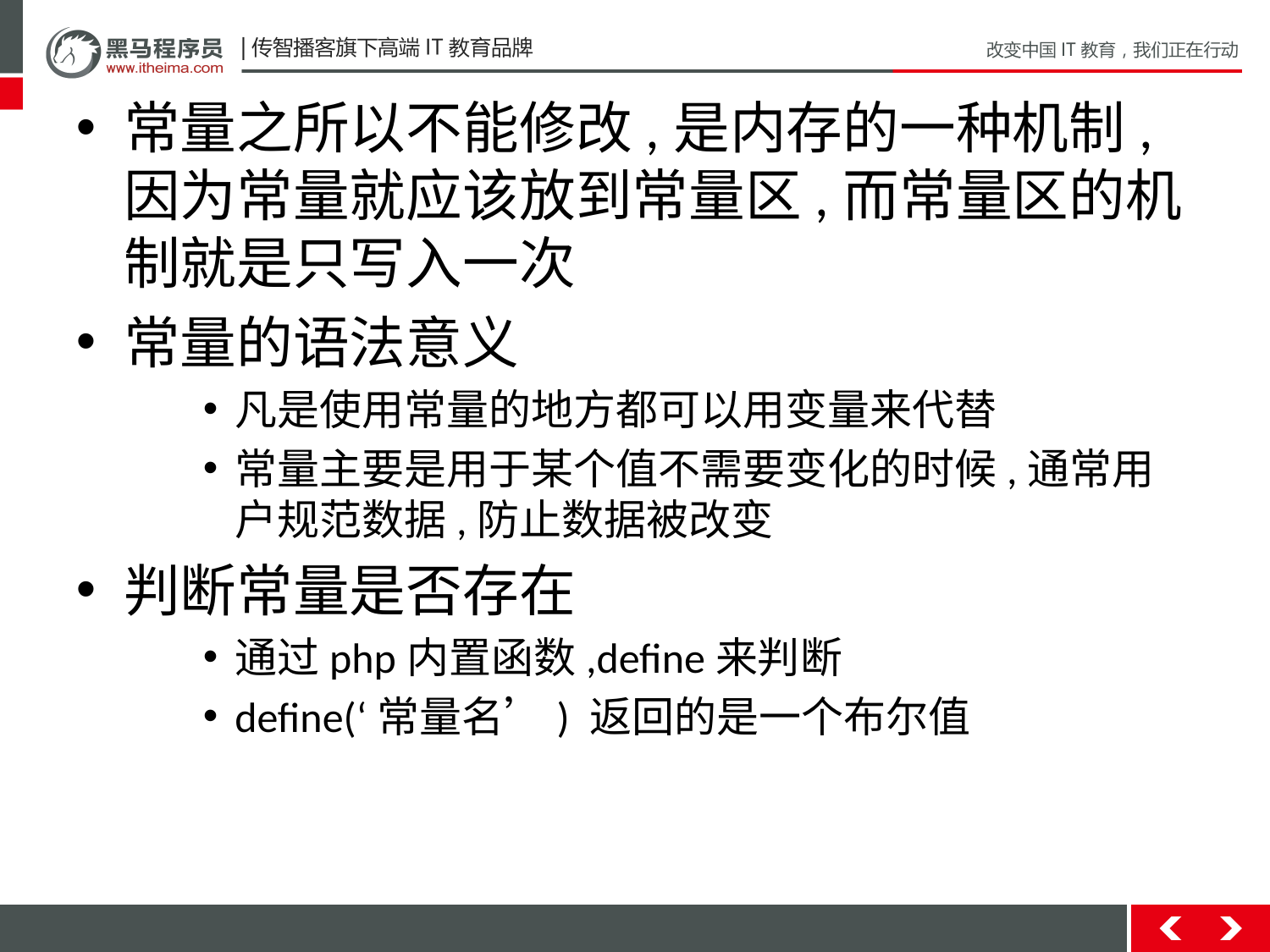

常量之所以不能修改,是内存的一种机制,因为常量就应该放到常量区,而常量区的机制就是只写入一次
常量的语法意义
凡是使用常量的地方都可以用变量来代替
常量主要是用于某个值不需要变化的时候,通常用户规范数据,防止数据被改变
判断常量是否存在
通过php内置函数,define来判断
define(‘常量名’) 返回的是一个布尔值